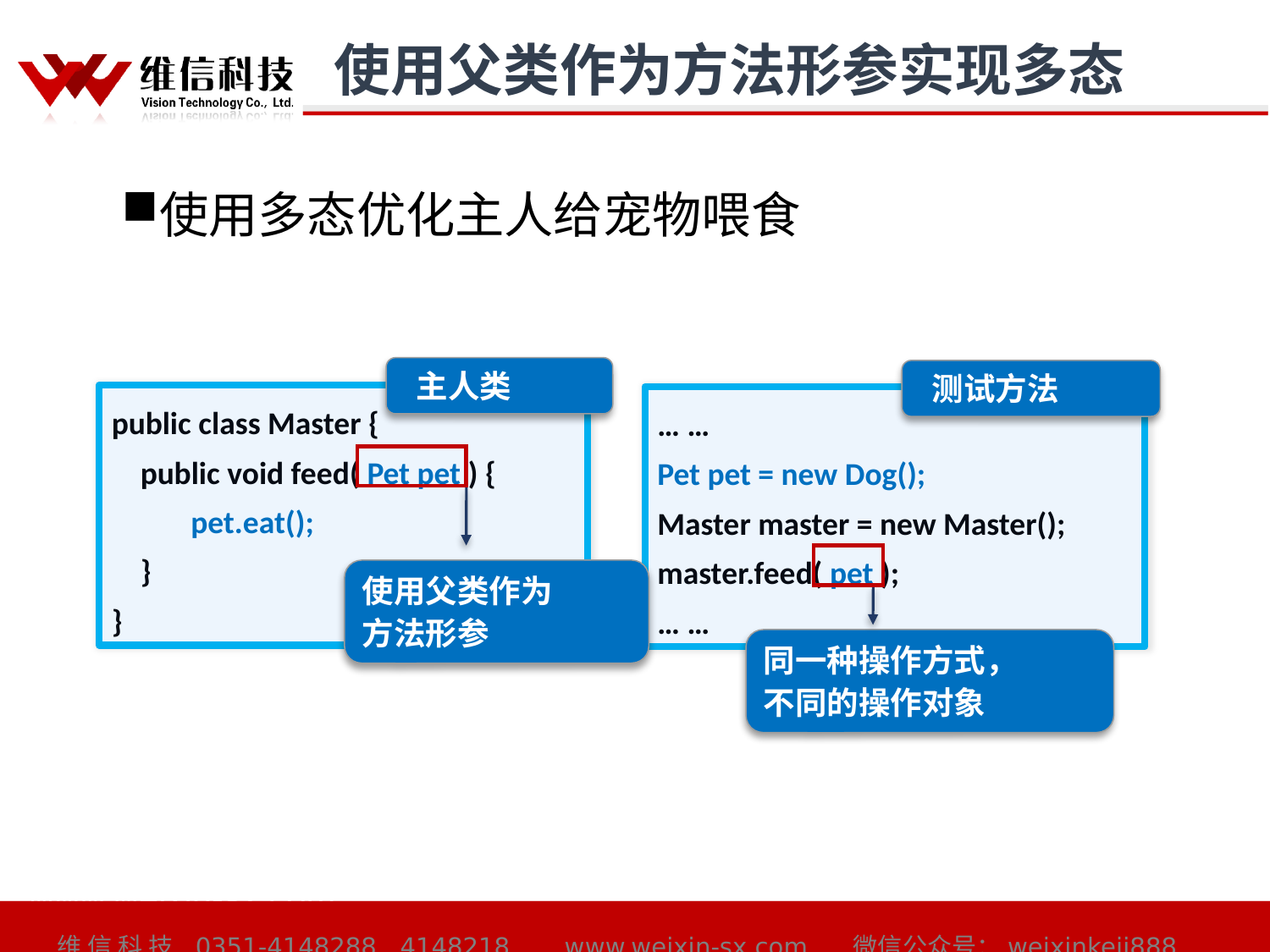

# 使用父类作为方法形参实现多态
使用多态优化主人给宠物喂食

 主人类
 测试方法
public class Master {
    public void feed( Pet pet ) {
           pet.eat();
    }
}
… …
Pet pet = new Dog();
Master master = new Master();
master.feed( pet );
… …

使用父类作为
方法形参
同一种操作方式，
不同的操作对象